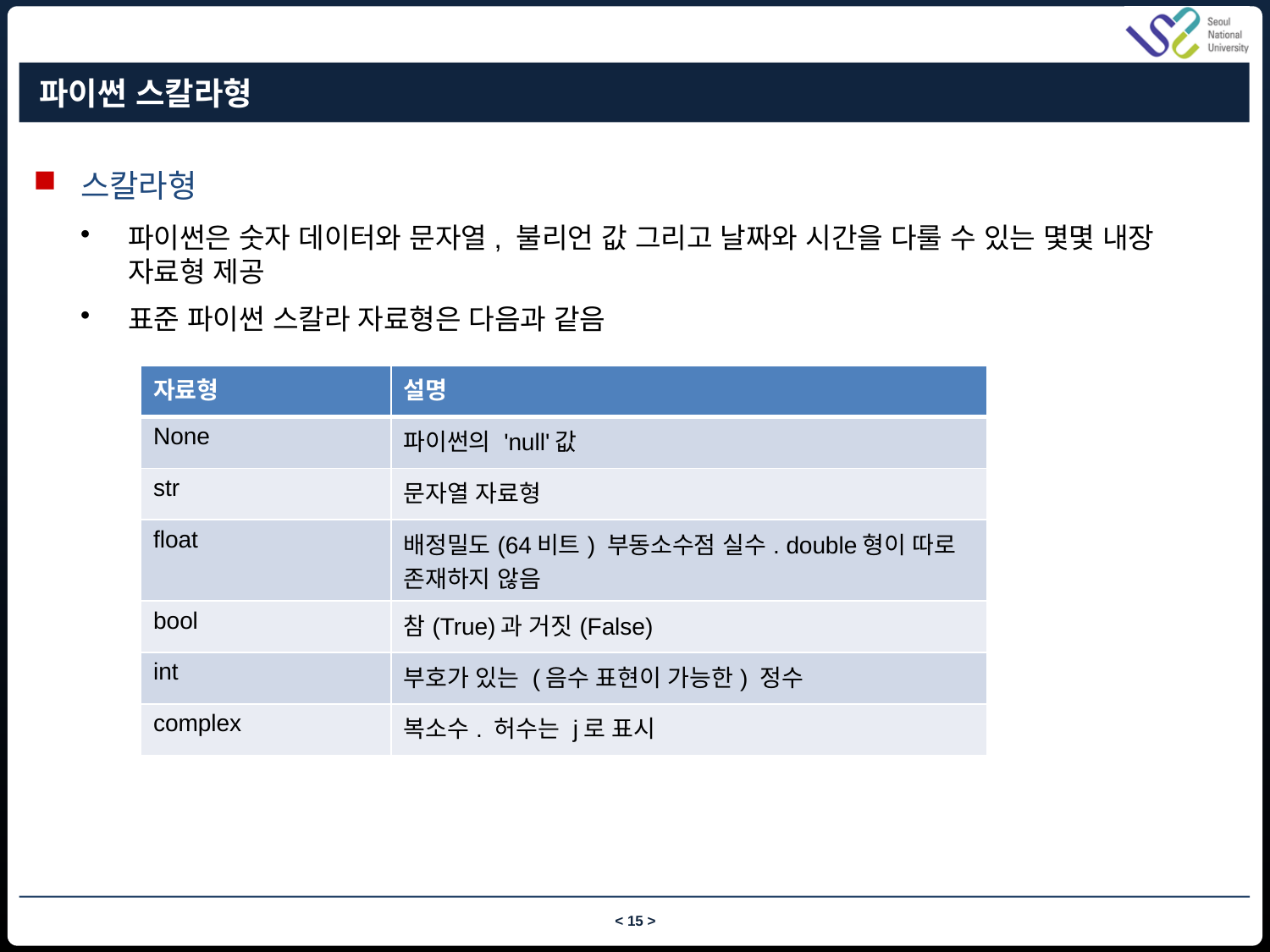

# 파이썬 스칼라형
스칼라형
파이썬은 숫자 데이터와 문자열, 불리언 값 그리고 날짜와 시간을 다룰 수 있는 몇몇 내장 자료형 제공
표준 파이썬 스칼라 자료형은 다음과 같음

| 자료형 | 설명 |
| --- | --- |
| None | 파이썬의 'null'값 |
| str | 문자열 자료형 |
| float | 배정밀도(64비트) 부동소수점 실수. double형이 따로 존재하지 않음 |
| bool | 참(True)과 거짓(False) |
| int | 부호가 있는 (음수 표현이 가능한) 정수 |
| complex | 복소수. 허수는 j로 표시 |